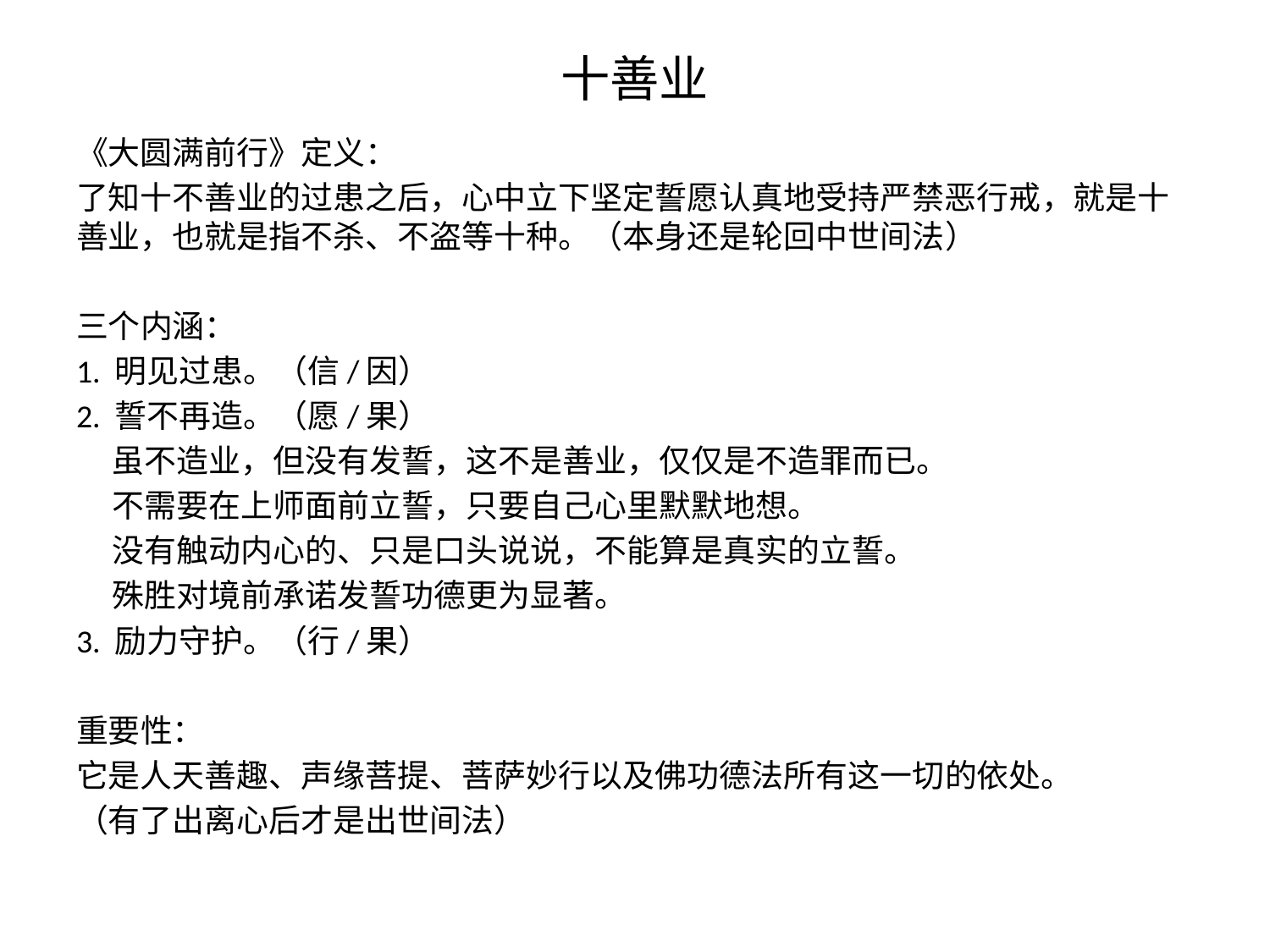

# 十善业
《大圆满前行》定义：
了知十不善业的过患之后，心中立下坚定誓愿认真地受持严禁恶行戒，就是十善业，也就是指不杀、不盗等十种。（本身还是轮回中世间法）

三个内涵：
1. 明见过患。（信/因）
2. 誓不再造。（愿/果）
    虽不造业，但没有发誓，这不是善业，仅仅是不造罪而已。
    不需要在上师面前立誓，只要自己心里默默地想。
    没有触动内心的、只是口头说说，不能算是真实的立誓。
    殊胜对境前承诺发誓功德更为显著。
3. 励力守护。（行/果）

重要性：
它是人天善趣、声缘菩提、菩萨妙行以及佛功德法所有这一切的依处。
（有了出离心后才是出世间法）